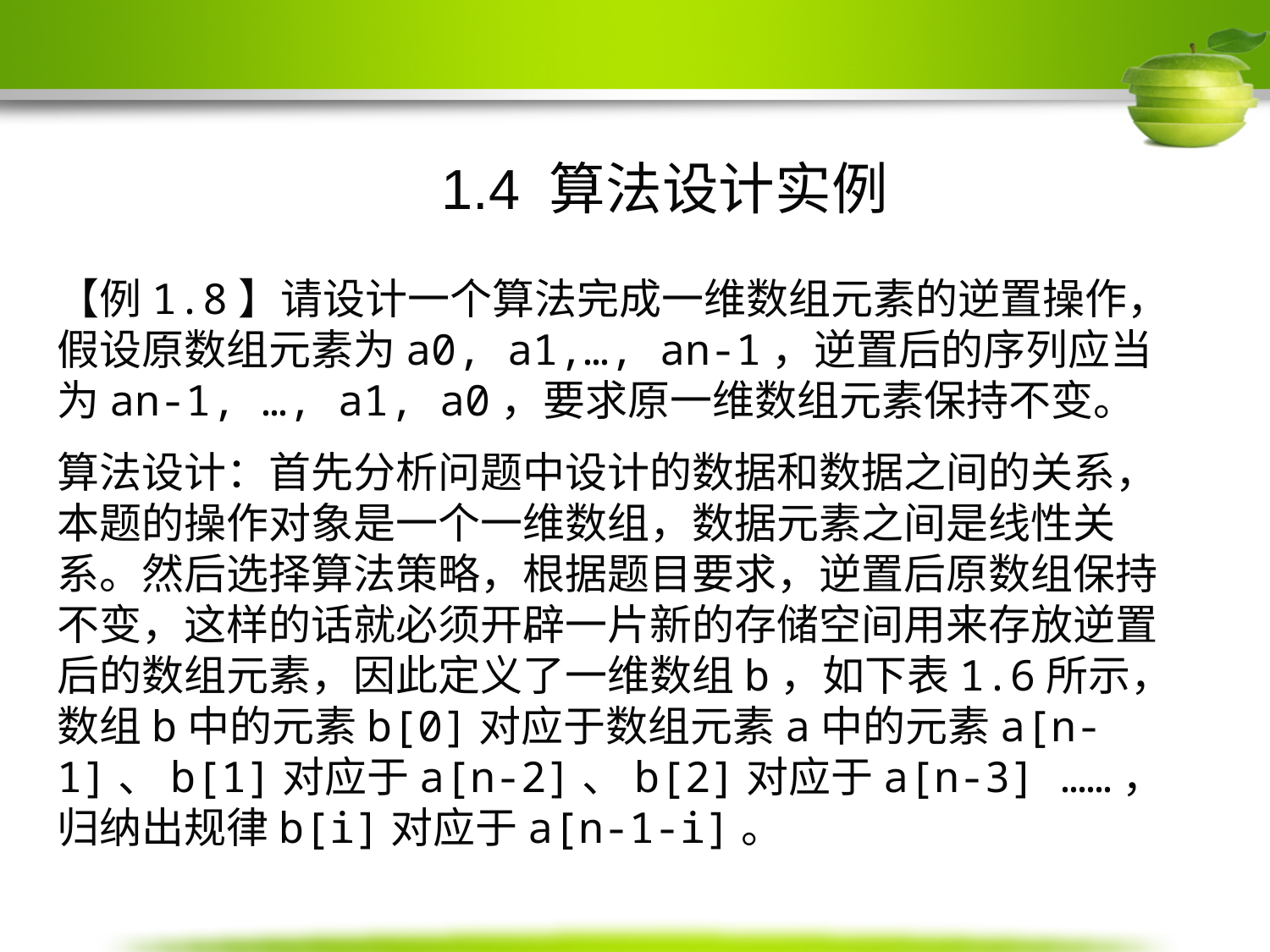

1.4 算法设计实例
【例1.8】请设计一个算法完成一维数组元素的逆置操作，假设原数组元素为a0, a1,…, an-1，逆置后的序列应当为an-1, …, a1, a0，要求原一维数组元素保持不变。
算法设计：首先分析问题中设计的数据和数据之间的关系，本题的操作对象是一个一维数组，数据元素之间是线性关系。然后选择算法策略，根据题目要求，逆置后原数组保持不变，这样的话就必须开辟一片新的存储空间用来存放逆置后的数组元素，因此定义了一维数组b，如下表1.6所示，数组b中的元素b[0]对应于数组元素a中的元素a[n-1]、b[1]对应于a[n-2]、b[2]对应于a[n-3] ……，归纳出规律b[i]对应于a[n-1-i]。